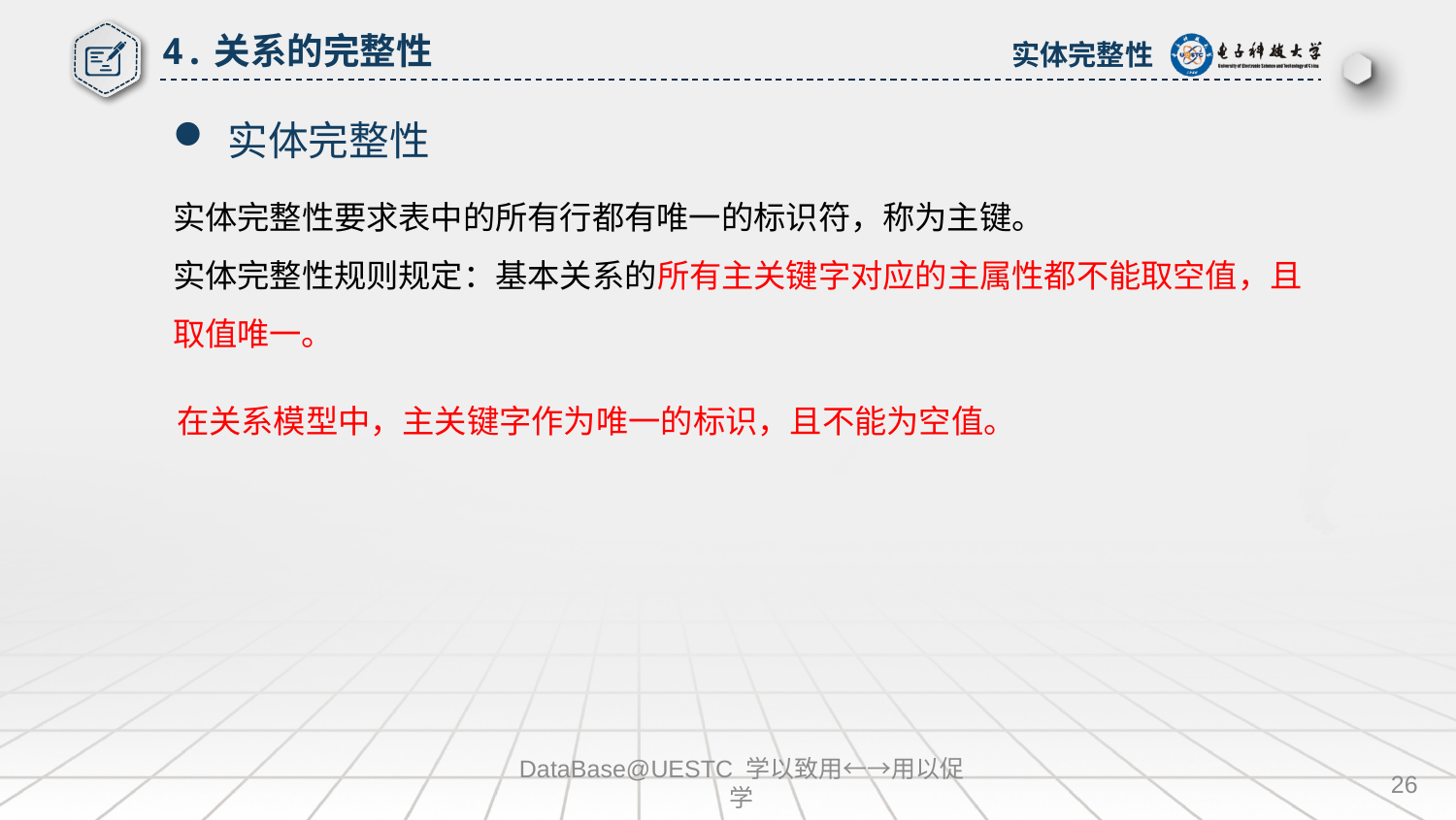

4.关系的完整性
实体完整性
实体完整性

实体完整性要求表中的所有行都有唯一的标识符，称为主键。
实体完整性规则规定：基本关系的所有主关键字对应的主属性都不能取空值，且取值唯一。
在关系模型中，主关键字作为唯一的标识，且不能为空值。
DataBase@UESTC 学以致用←→用以促学
26